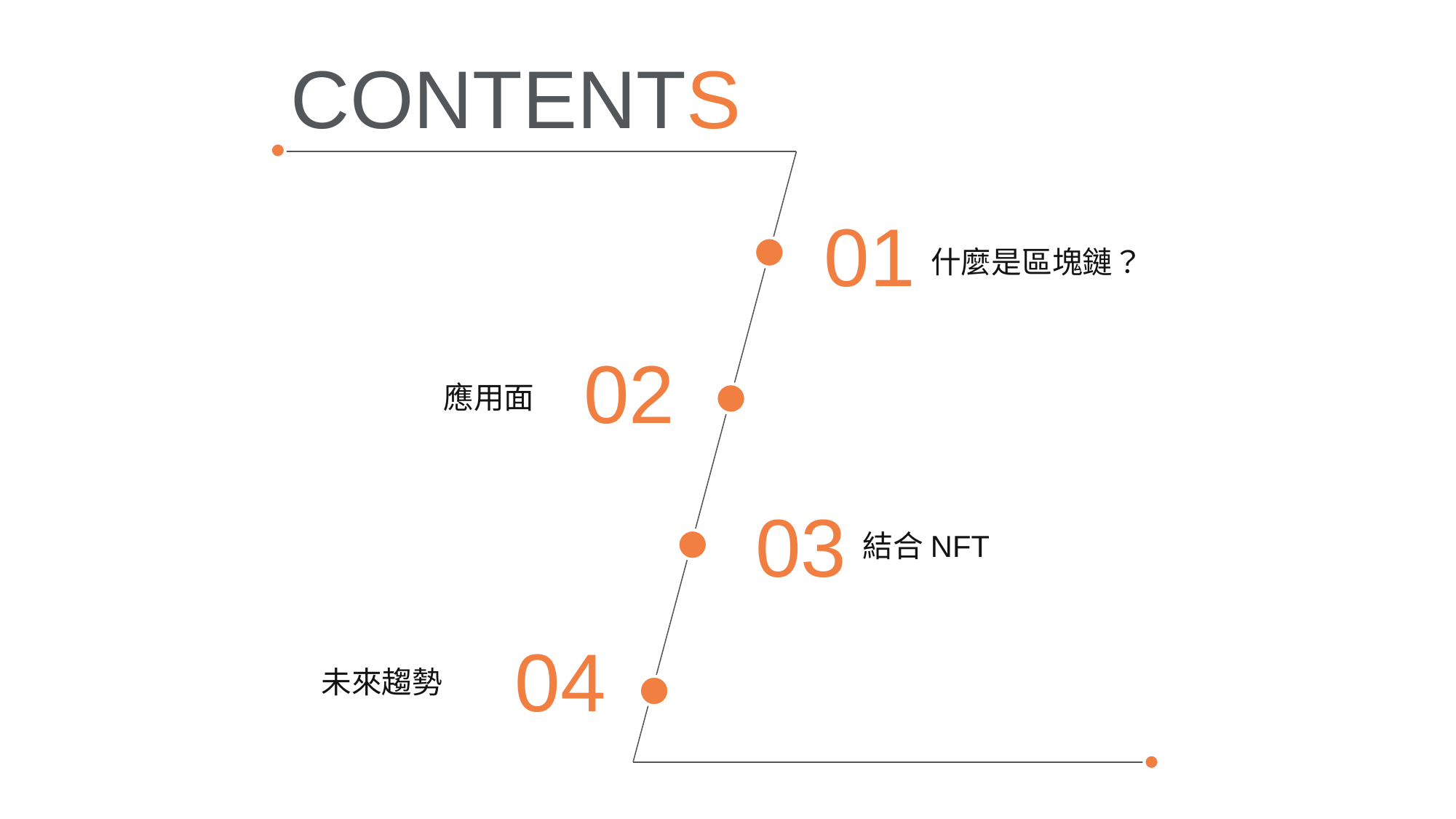

CONTENTS

01
什麼是區塊鏈？

02
應用面

03
結合NFT

04
未來趨勢